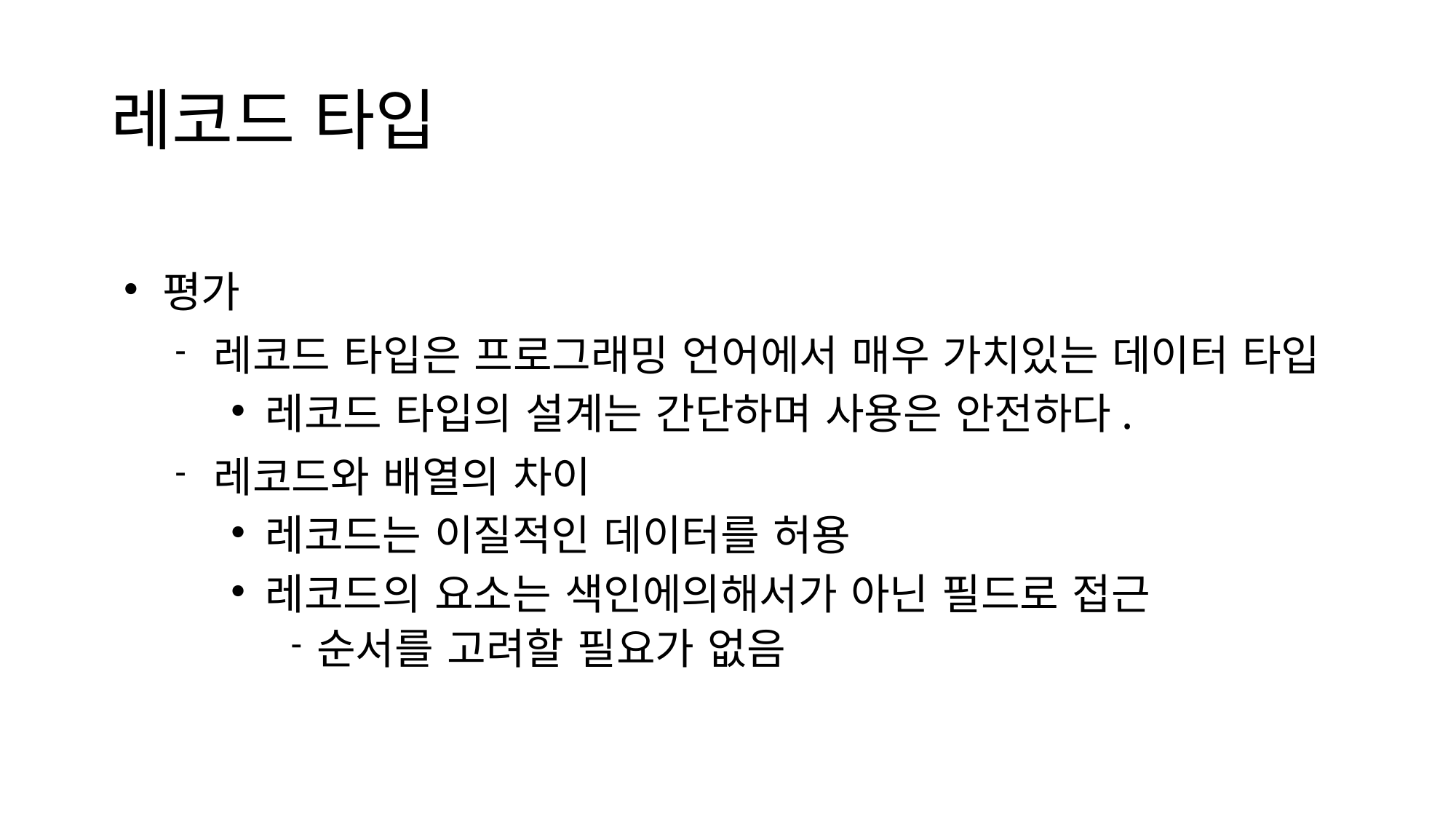

# 레코드 타입

평가
레코드 타입은 프로그래밍 언어에서 매우 가치있는 데이터 타입
레코드 타입의 설계는 간단하며 사용은 안전하다.
레코드와 배열의 차이
레코드는 이질적인 데이터를 허용
레코드의 요소는 색인에의해서가 아닌 필드로 접근
순서를 고려할 필요가 없음